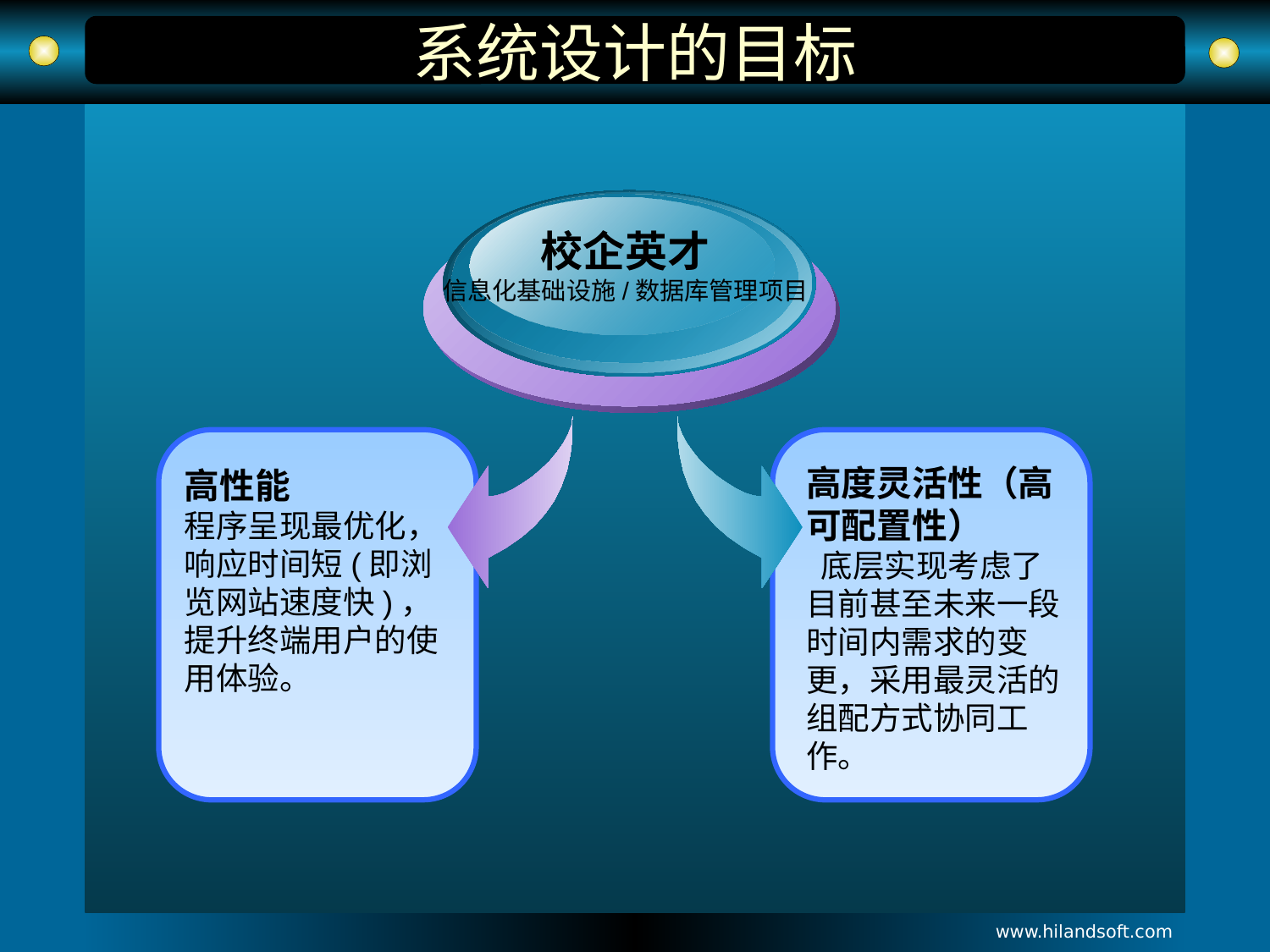

# 系统设计的目标

校企英才
信息化基础设施/数据库管理项目

高性能
程序呈现最优化，响应时间短(即浏览网站速度快)，提升终端用户的使用体验。

高度灵活性（高可配置性）
 底层实现考虑了目前甚至未来一段时间内需求的变更，采用最灵活的组配方式协同工作。
www.hilandsoft.com